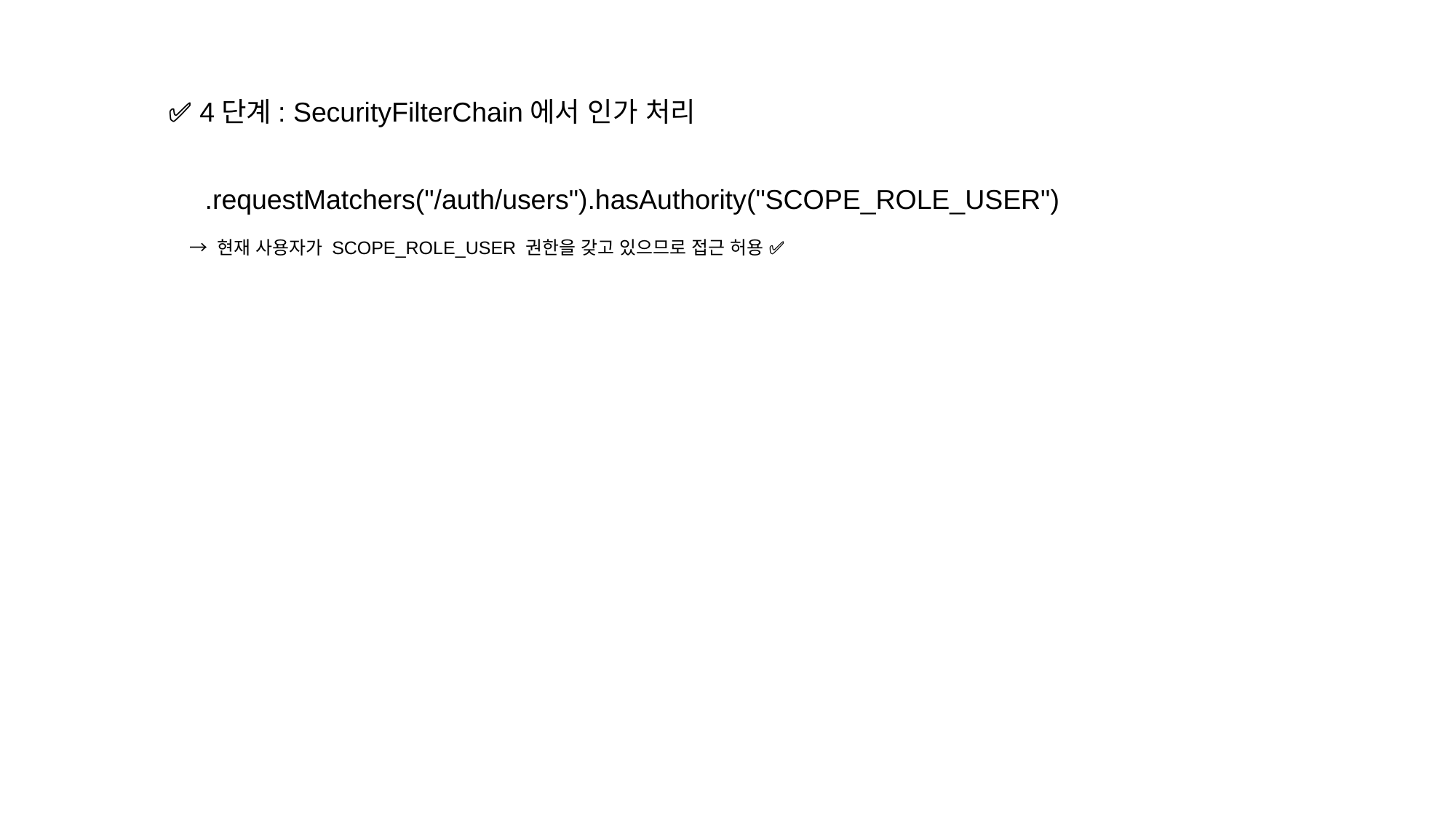

✅ 4단계: SecurityFilterChain에서 인가 처리
.requestMatchers("/auth/users").hasAuthority("SCOPE_ROLE_USER")
→ 현재 사용자가 SCOPE_ROLE_USER 권한을 갖고 있으므로 접근 허용 ✅